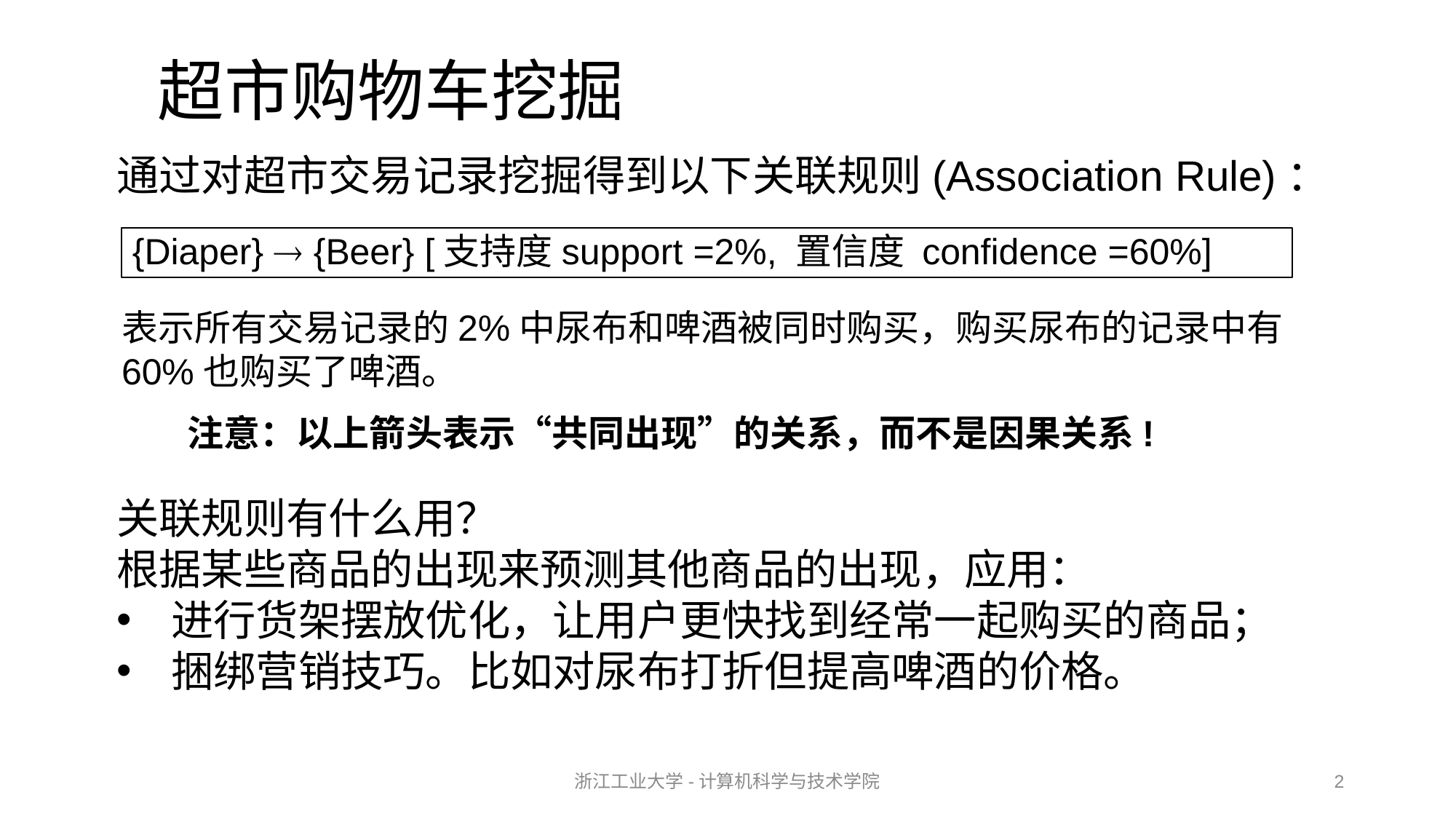

# 超市购物车挖掘
通过对超市交易记录挖掘得到以下关联规则(Association Rule)：
{Diaper} → {Beer} [支持度support =2%, 置信度 confidence =60%]
表示所有交易记录的2%中尿布和啤酒被同时购买，购买尿布的记录中有60%也购买了啤酒。
       注意：以上箭头表示“共同出现”的关系，而不是因果关系!
关联规则有什么用？
根据某些商品的出现来预测其他商品的出现，应用：
进行货架摆放优化，让用户更快找到经常一起购买的商品；
捆绑营销技巧。比如对尿布打折但提高啤酒的价格。
浙江工业大学-计算机科学与技术学院
2